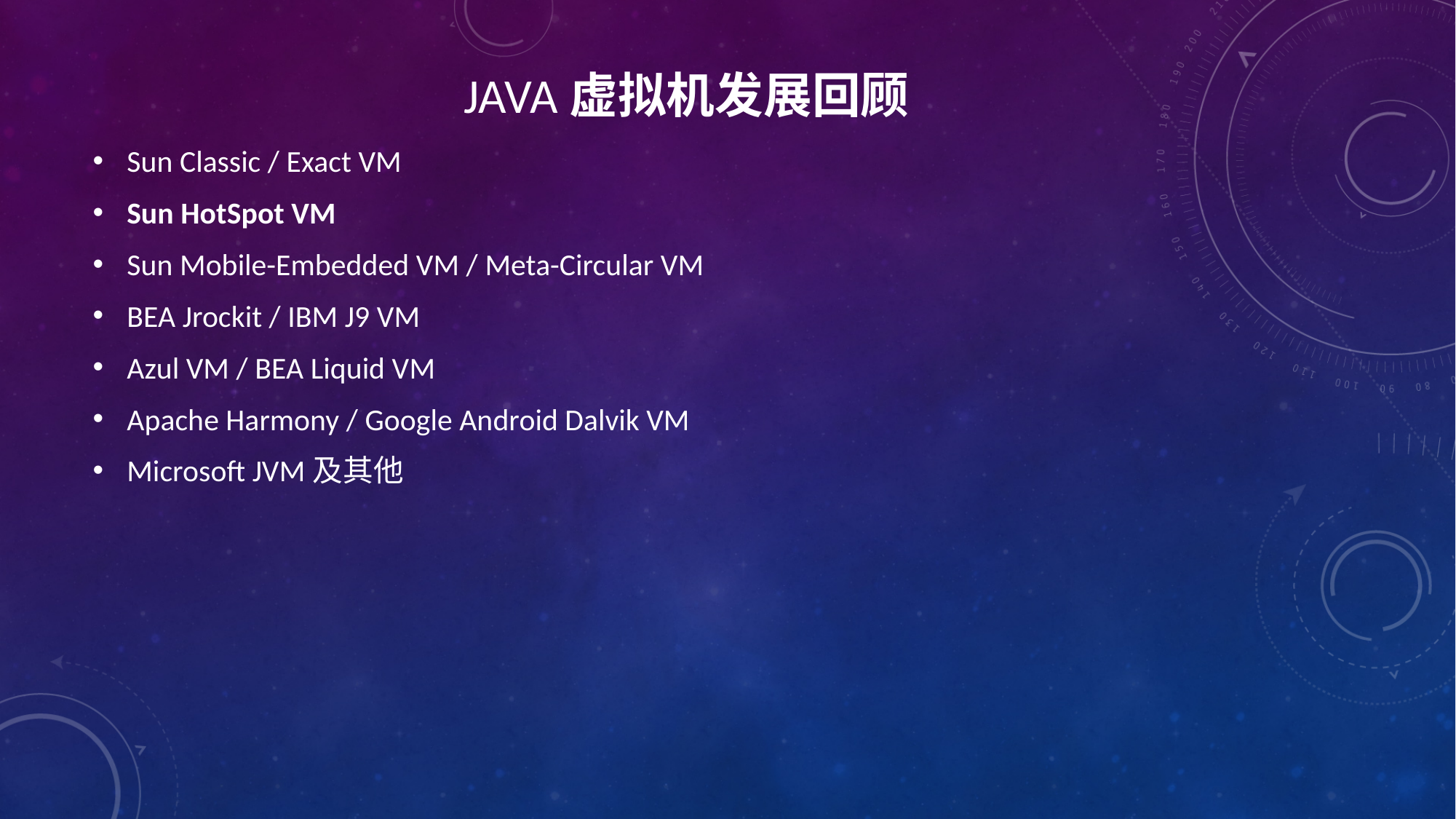

# Java虚拟机发展回顾
Sun Classic / Exact VM
Sun HotSpot VM
Sun Mobile-Embedded VM / Meta-Circular VM
BEA Jrockit / IBM J9 VM
Azul VM / BEA Liquid VM
Apache Harmony / Google Android Dalvik VM
Microsoft JVM及其他